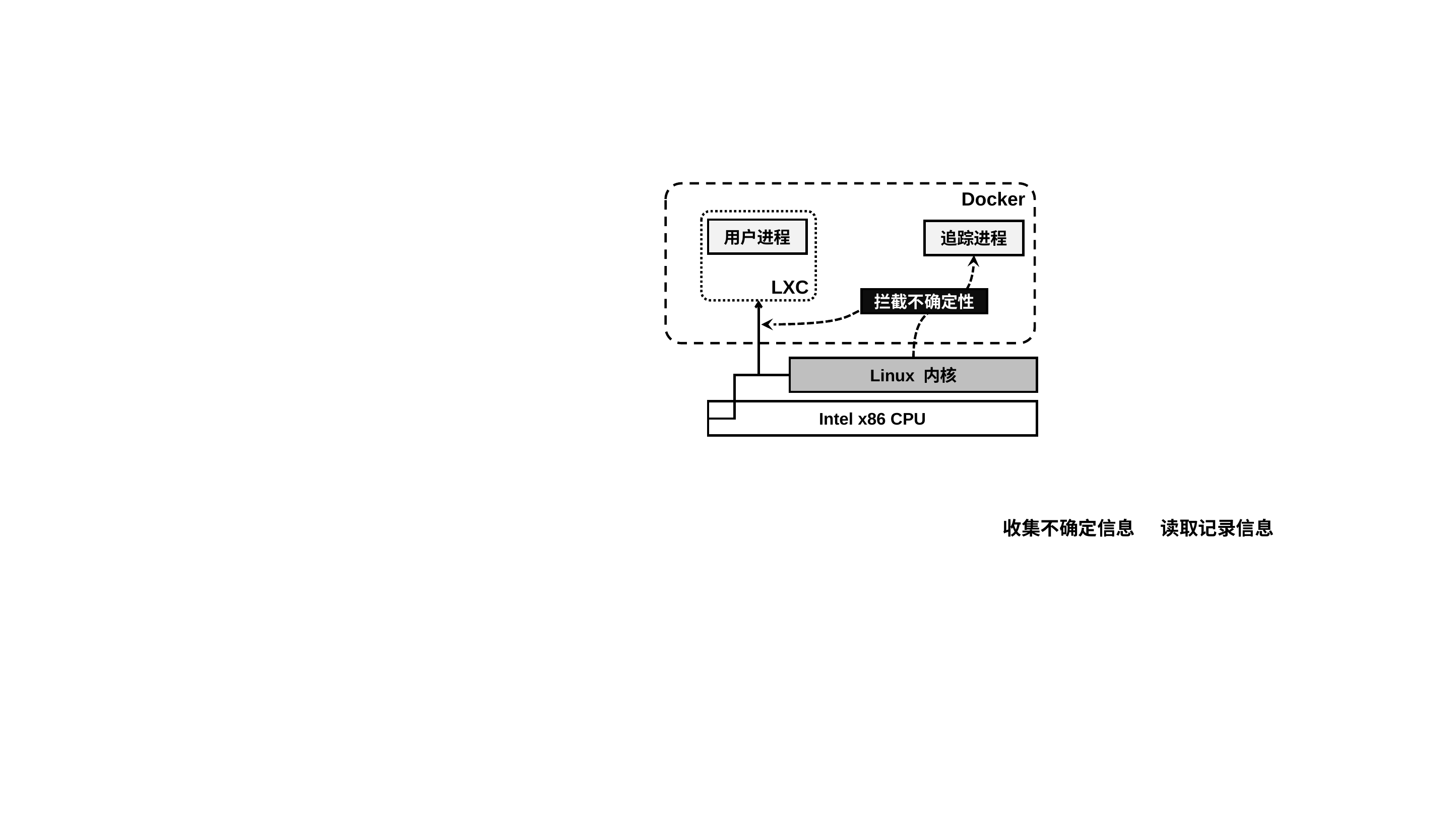

Docker

用户进程
追踪进程
LXC
拦截不确定性
Linux 内核
Intel x86 CPU
收集不确定信息
读取记录信息